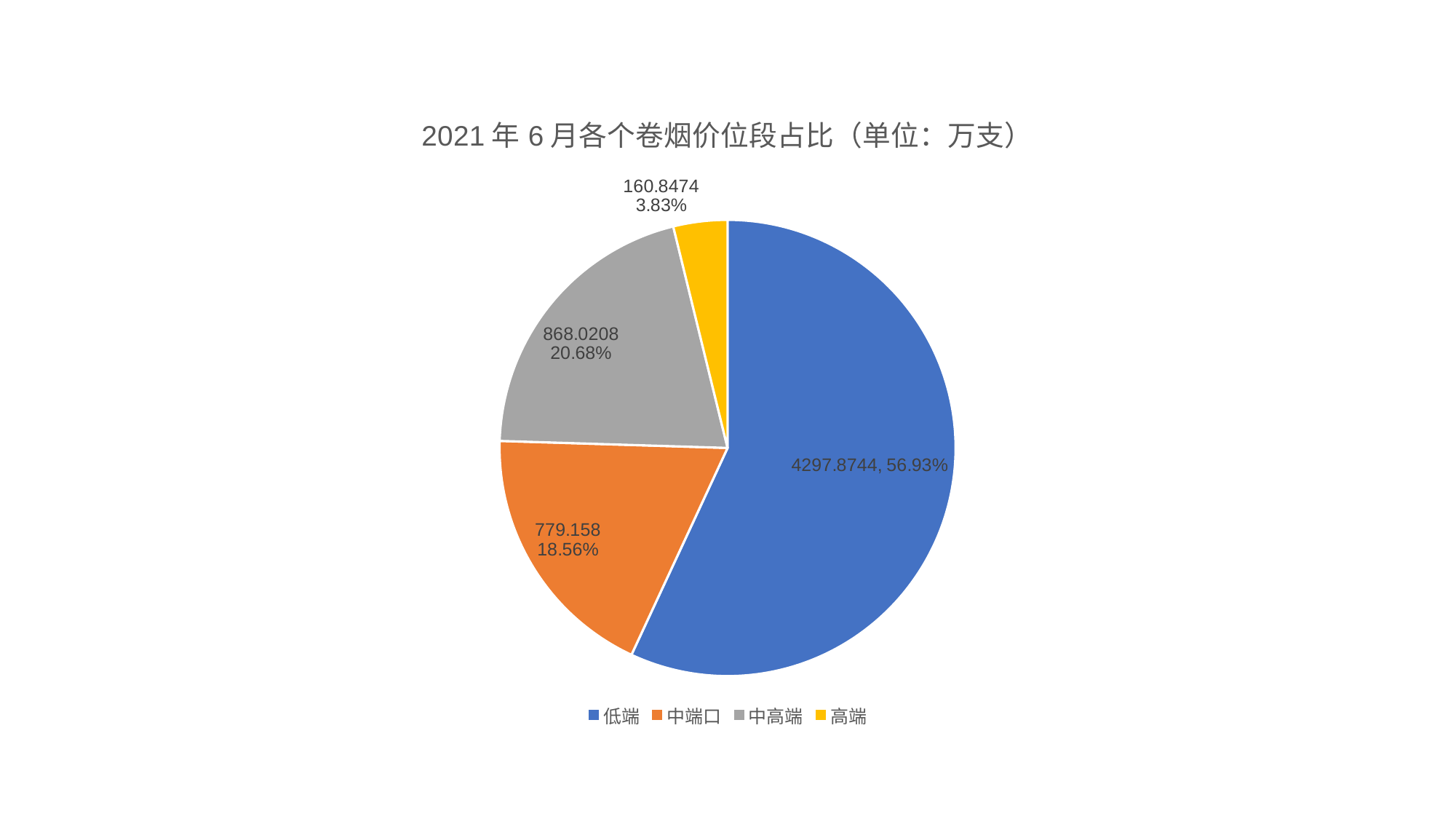

### Chart: 2021年6月各个卷烟价位段占比（单位：万支）

| Category | 2021年6月各个卷烟价位段占比 |
|---|---|
| 低端 | 2389.512 |
| 中端口 | 779.158 |
| 中高端 | 868.0208 |
| 高端 | 160.8474 |